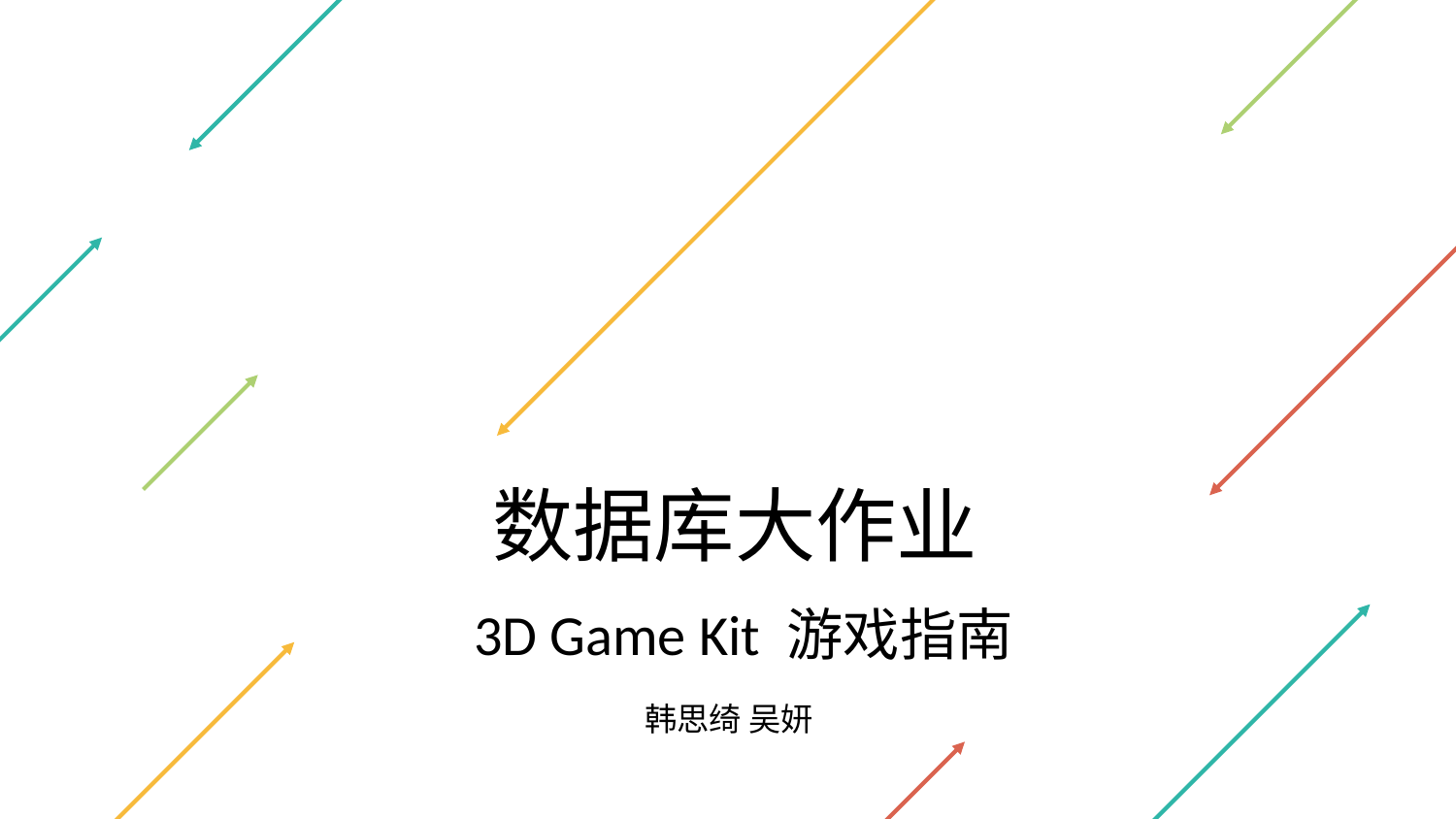

数据库大作业
3D Game Kit 游戏指南
韩思绮 吴妍